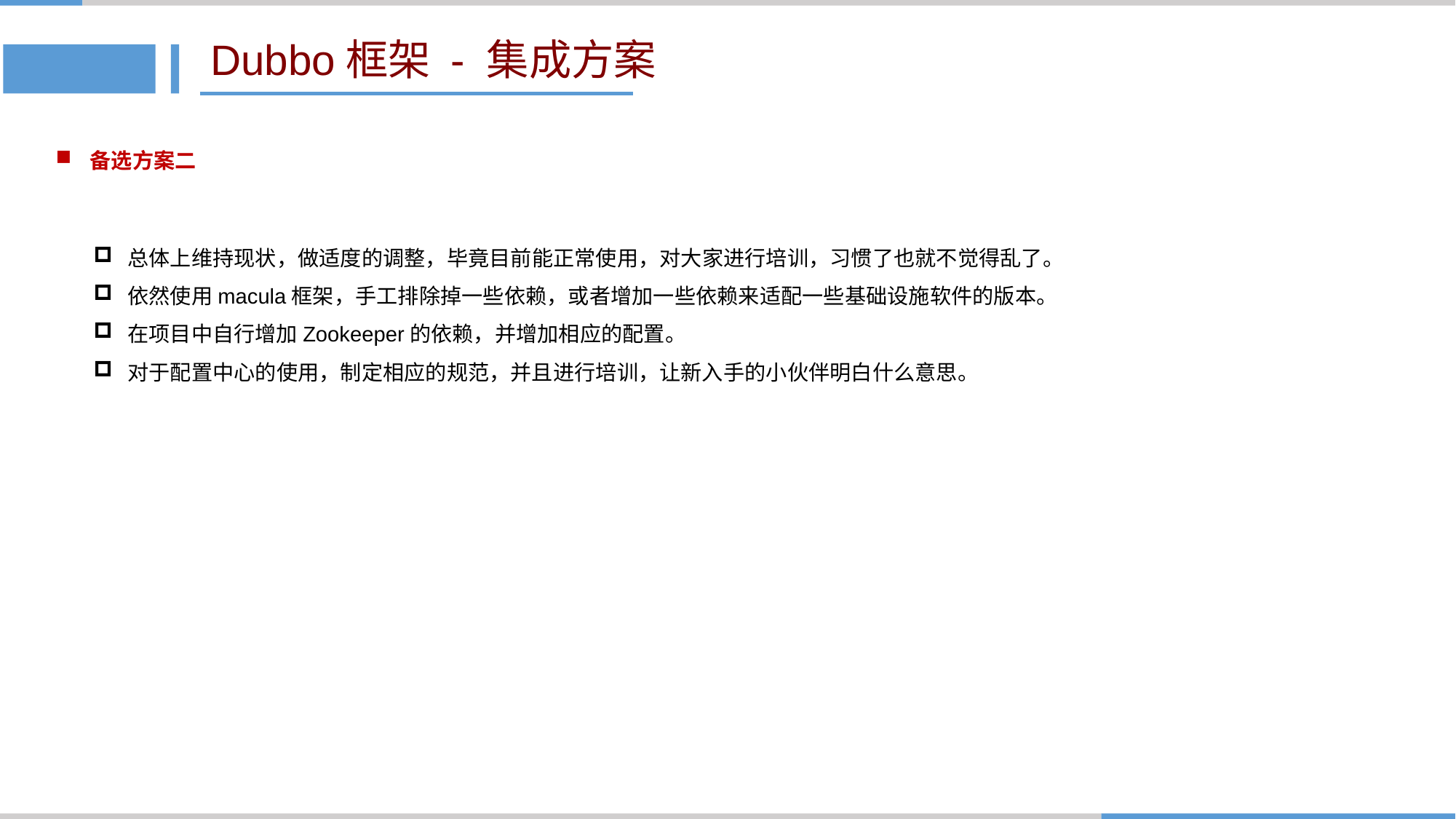

# Dubbo框架 - 集成方案

备选方案二
总体上维持现状，做适度的调整，毕竟目前能正常使用，对大家进行培训，习惯了也就不觉得乱了。
依然使用macula框架，手工排除掉一些依赖，或者增加一些依赖来适配一些基础设施软件的版本。
在项目中自行增加Zookeeper的依赖，并增加相应的配置。
对于配置中心的使用，制定相应的规范，并且进行培训，让新入手的小伙伴明白什么意思。